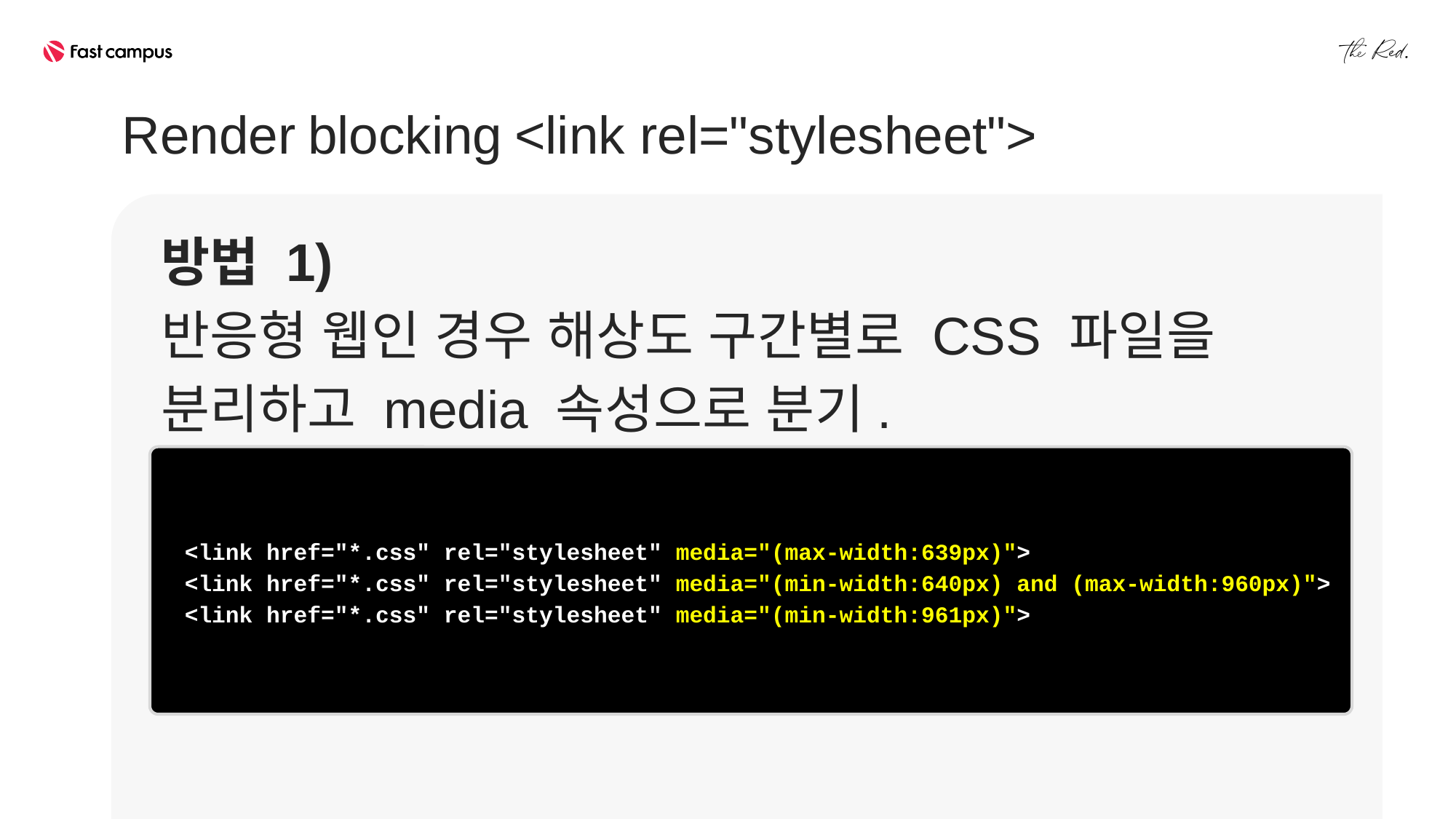

Render blocking <link rel="stylesheet">
방법 1)
반응형 웹인 경우 해상도 구간별로 CSS 파일을
분리하고 media 속성으로 분기.

<link href="*.css" rel="stylesheet" media="(max-width:639px)">
<link href="*.css" rel="stylesheet" media="(min-width:640px) and (max-width:960px)">
<link href="*.css" rel="stylesheet" media="(min-width:961px)">